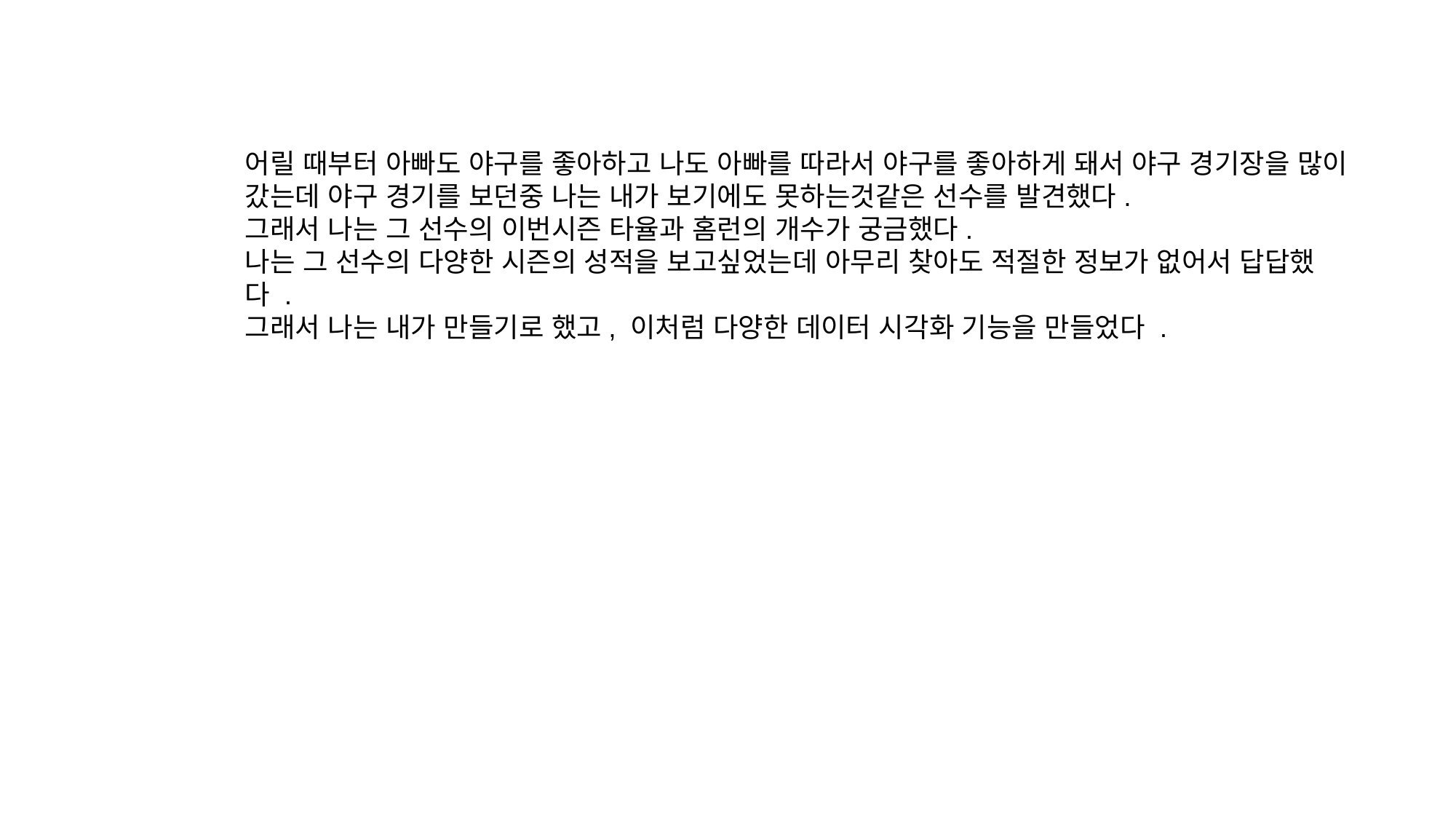

어릴 때부터 아빠도 야구를 좋아하고 나도 아빠를 따라서 야구를 좋아하게 돼서 야구 경기장을 많이 갔는데 야구 경기를 보던중 나는 내가 보기에도 못하는것같은 선수를 발견했다.
그래서 나는 그 선수의 이번시즌 타율과 홈런의 개수가 궁금했다.
나는 그 선수의 다양한 시즌의 성적을 보고싶었는데 아무리 찾아도 적절한 정보가 없어서 답답했다 .
그래서 나는 내가 만들기로 했고, 이처럼 다양한 데이터 시각화 기능을 만들었다 .